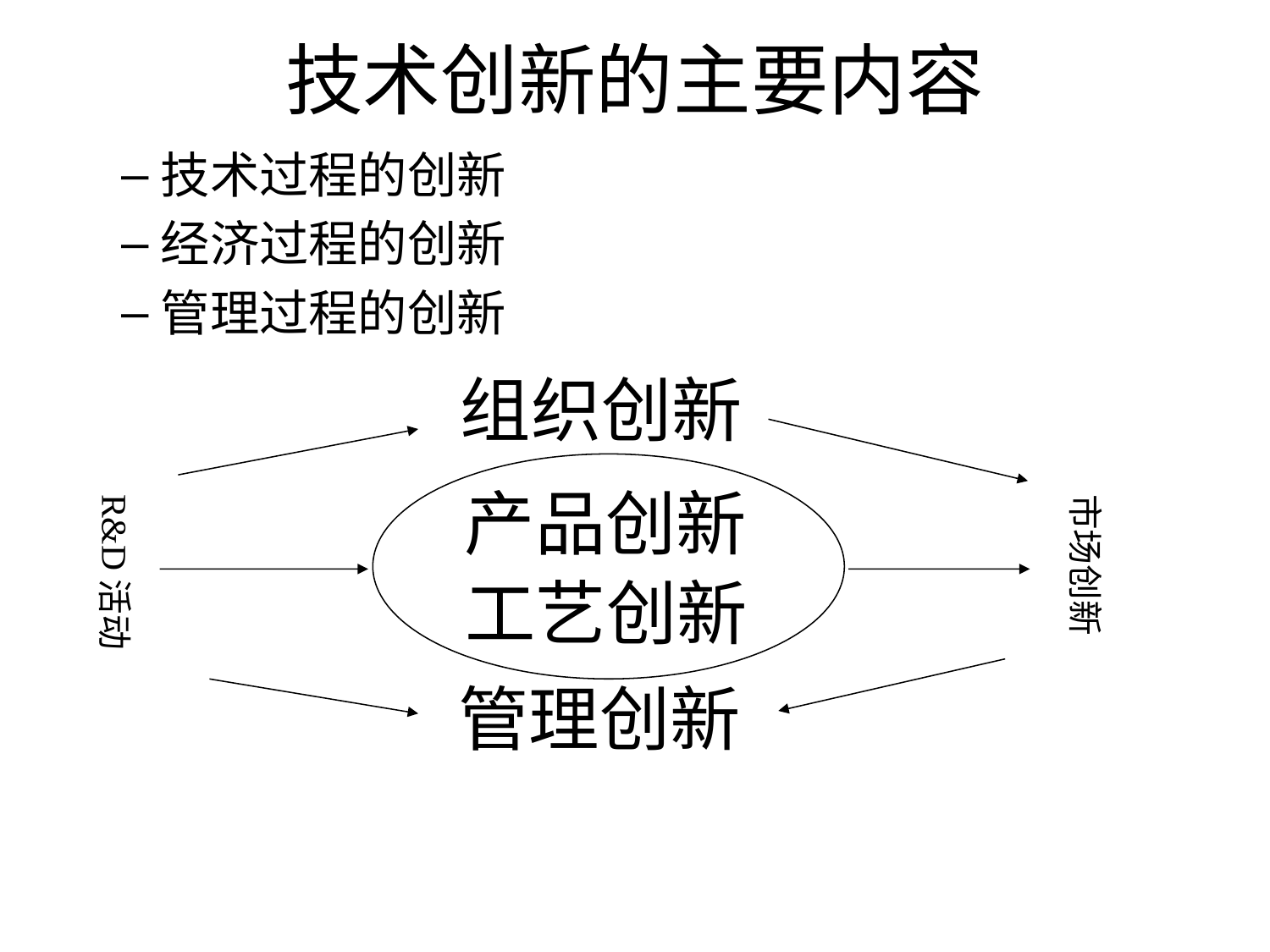

技术创新的主要内容
技术过程的创新
经济过程的创新
管理过程的创新
组织创新

产品创新
R&D活动
市场创新
工艺创新

管理创新